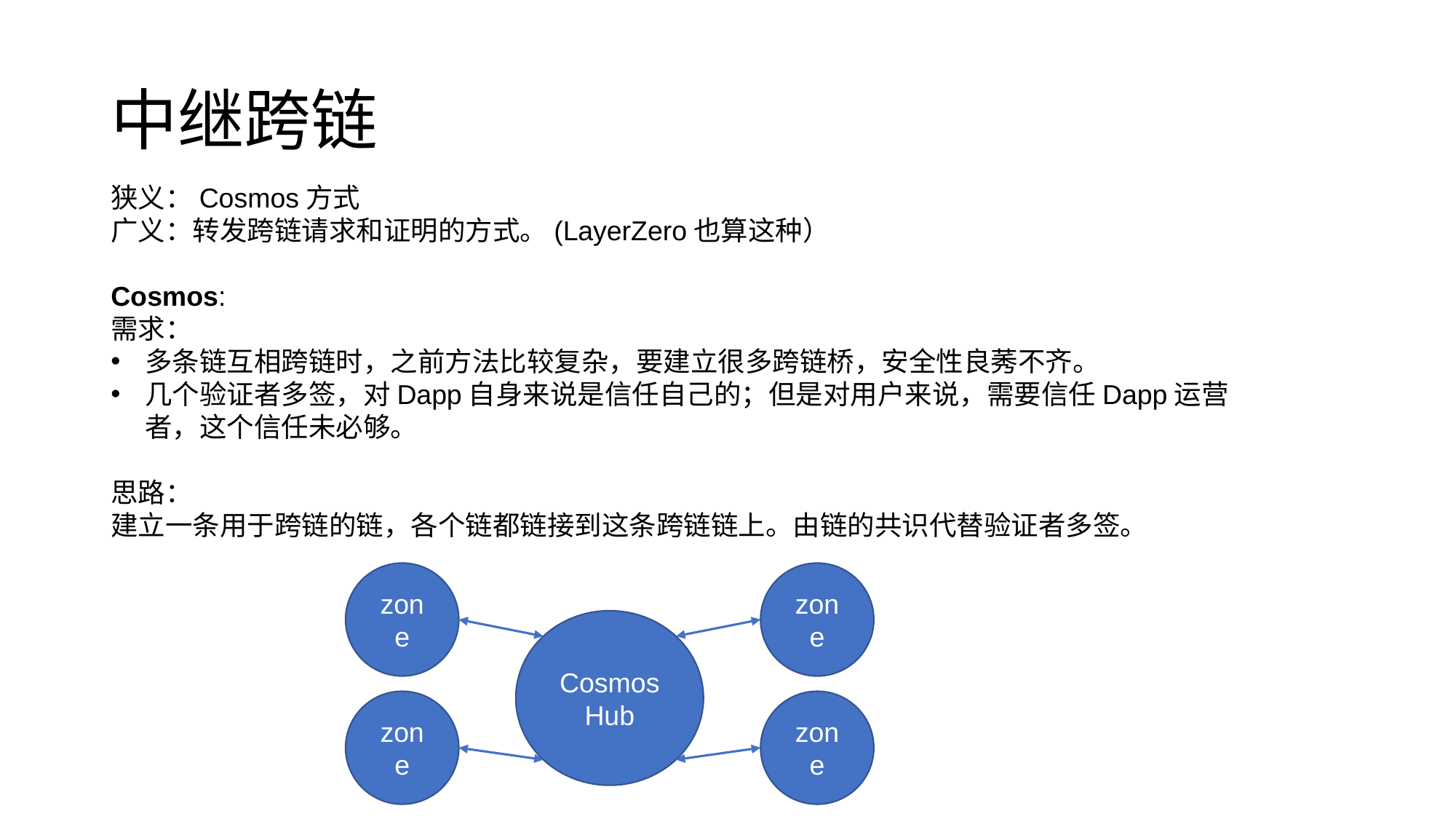

# 中继跨链
狭义：Cosmos方式
广义：转发跨链请求和证明的方式。(LayerZero也算这种）

Cosmos:
需求：
多条链互相跨链时，之前方法比较复杂，要建立很多跨链桥，安全性良莠不齐。
几个验证者多签，对Dapp自身来说是信任自己的；但是对用户来说，需要信任Dapp运营者，这个信任未必够。

思路：
建立一条用于跨链的链，各个链都链接到这条跨链链上。由链的共识代替验证者多签。
zone
zone
Cosmos Hub
zone
zone